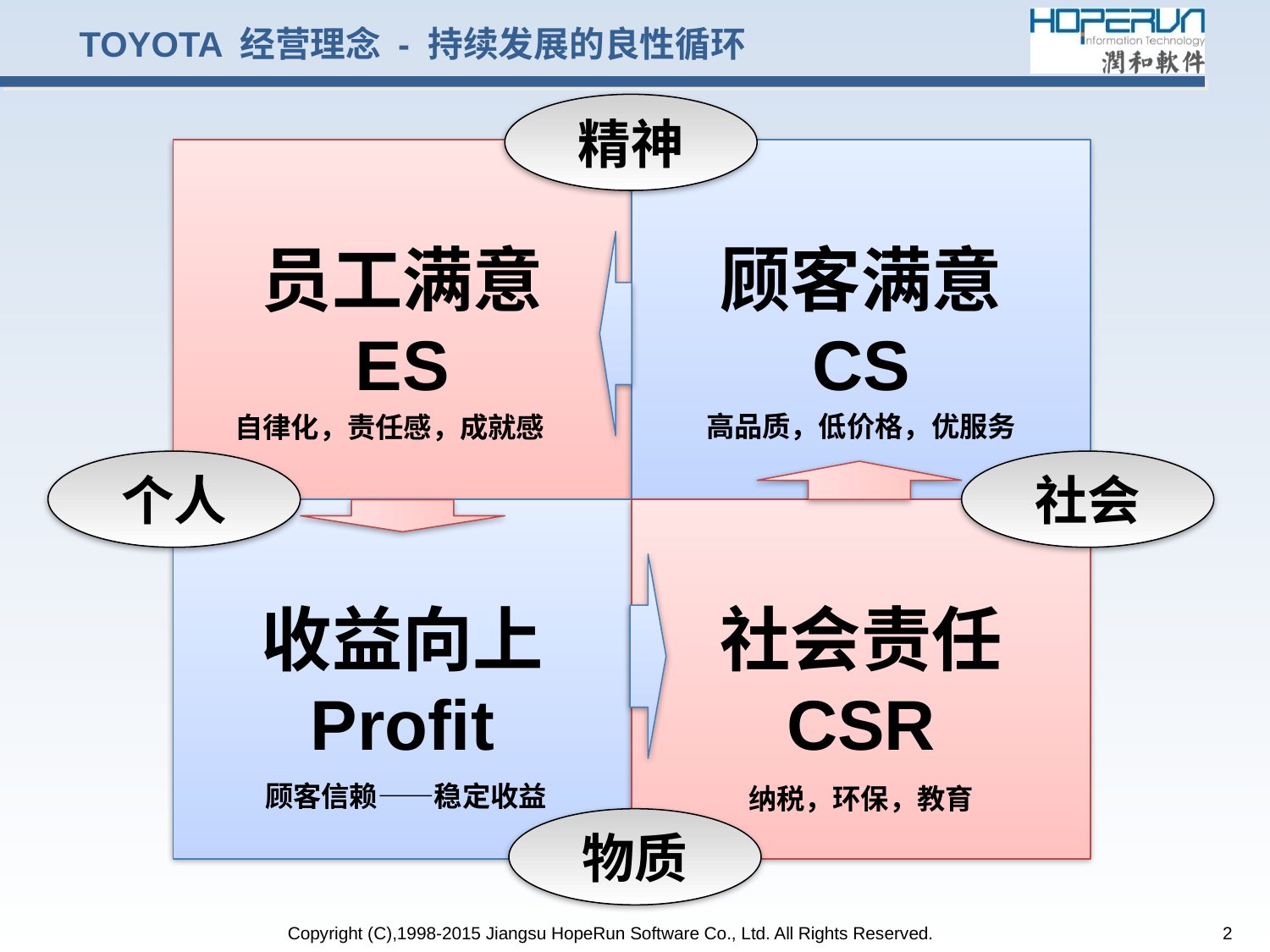

# TOYOTA 经营理念 - 持续发展的良性循环
精神
员工满意
ES
顾客满意
CS

个人
社会
收益向上
Profit
社会责任
CSR

物质
高品质，低价格，优服务
自律化，责任感，成就感
顾客信赖——稳定收益
纳税，环保，教育